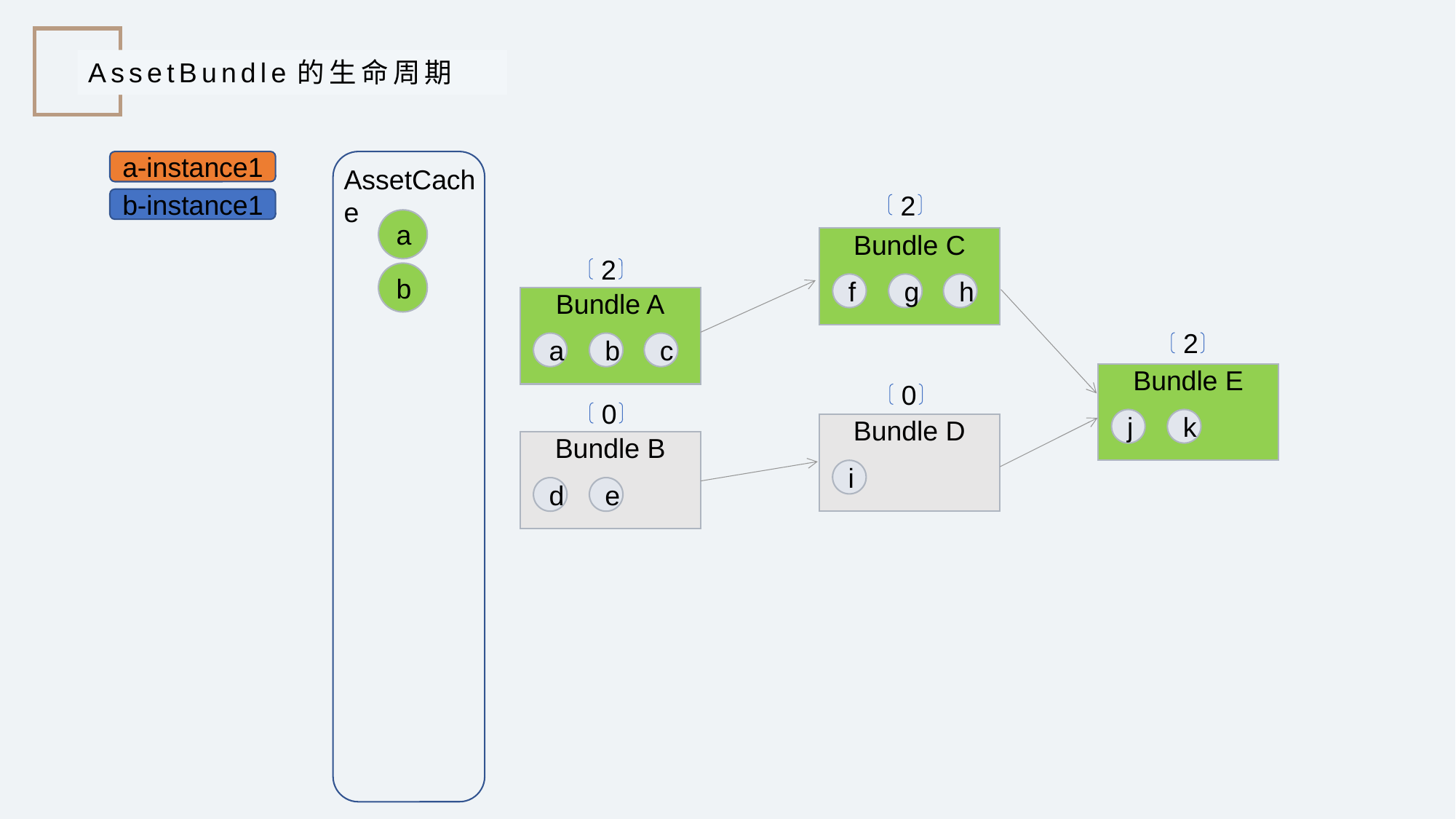

AssetBundle的生命周期
a-instance1

AssetCache
b-instance1
2
a
Bundle C

2
b
f
g
h
Bundle A

2
a
b
c
Bundle E

0
0
j
k
Bundle D

Bundle B

i
d
e